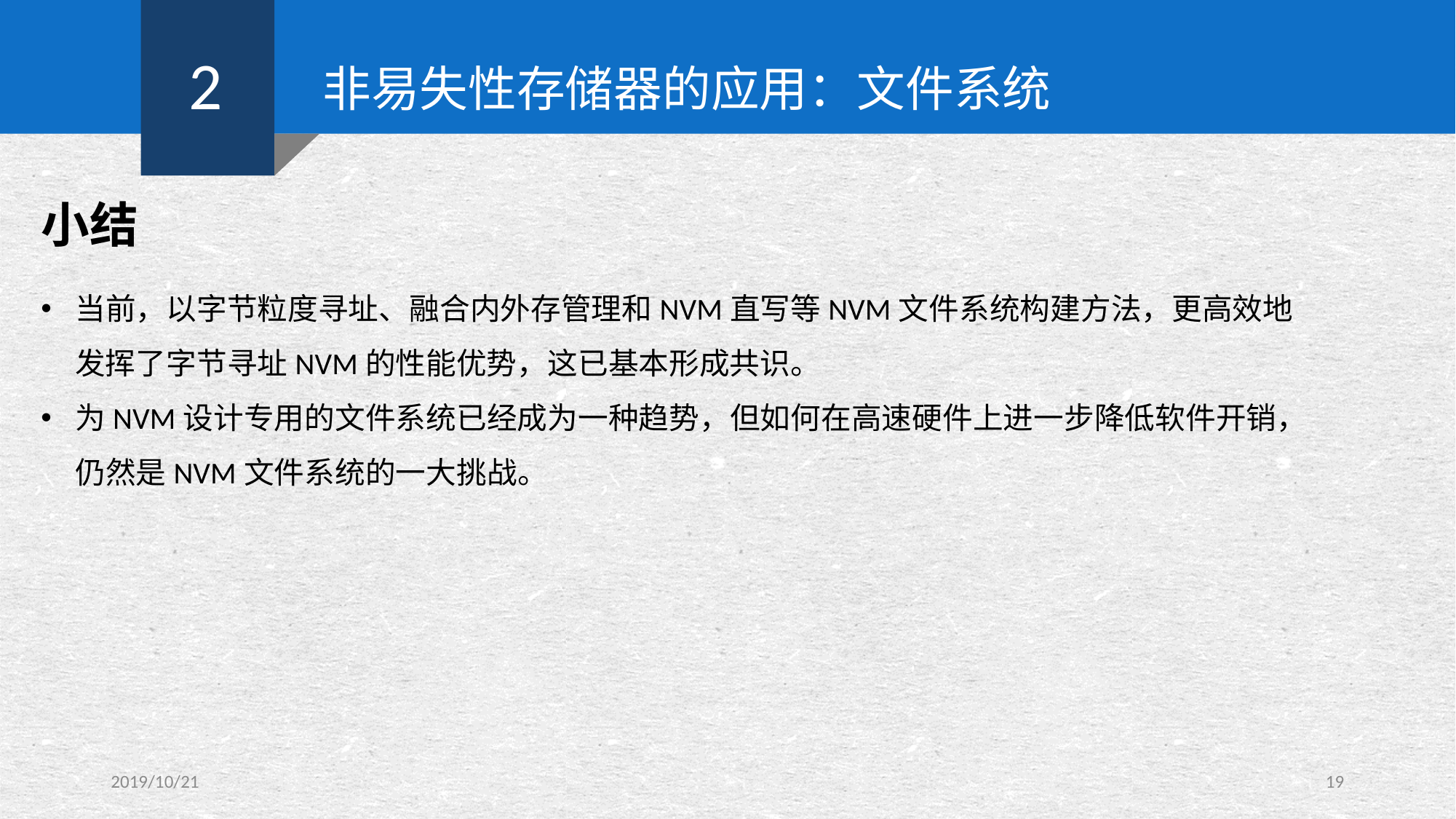

2
非易失性存储器的应用：文件系统

小结
当前，以字节粒度寻址、融合内外存管理和NVM直写等NVM文件系统构建方法，更高效地发挥了字节寻址NVM的性能优势，这已基本形成共识。
为NVM设计专用的文件系统已经成为一种趋势，但如何在高速硬件上进一步降低软件开销， 仍然是NVM文件系统的一大挑战。
2019/10/21
19